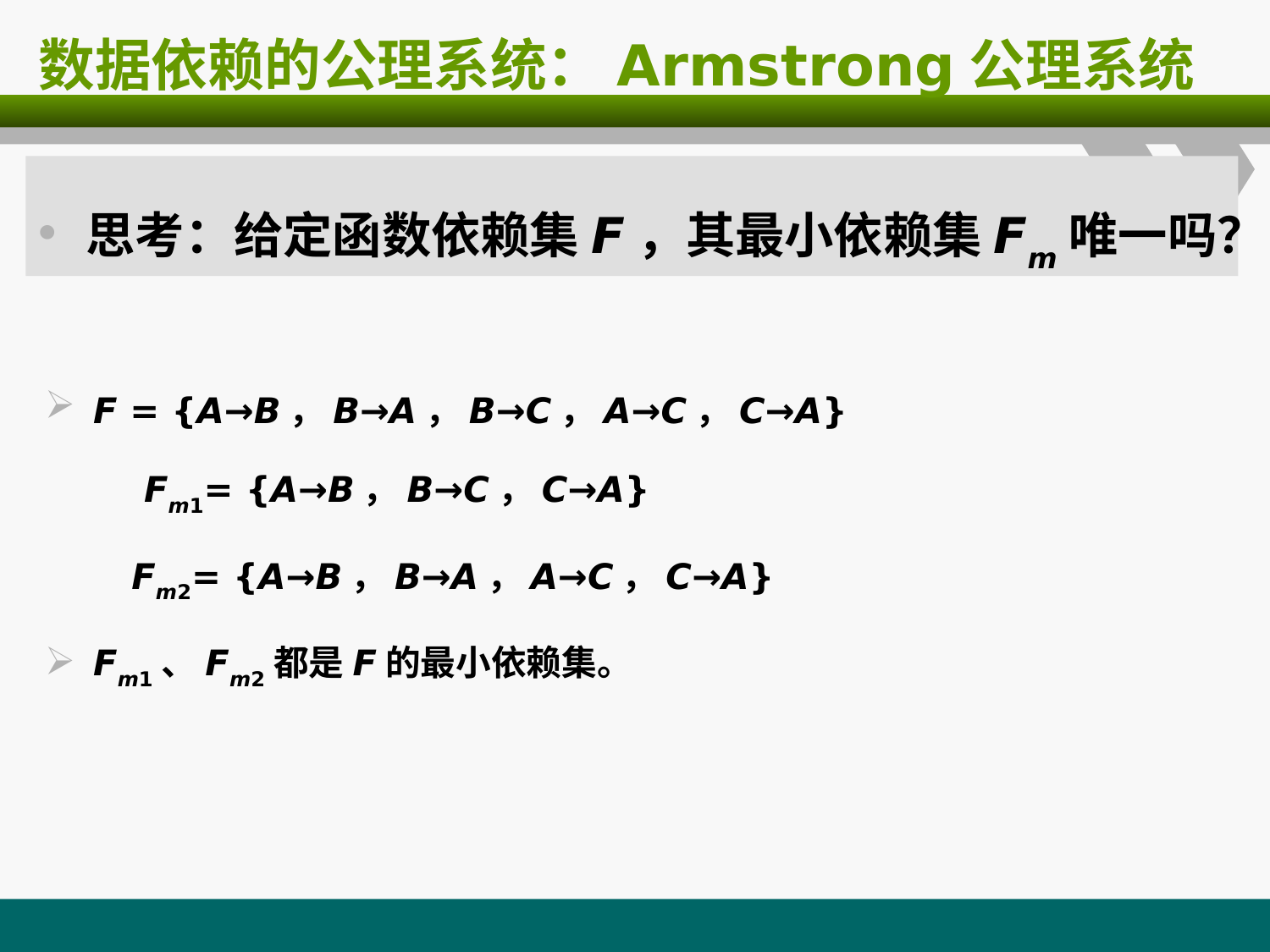

# 数据依赖的公理系统：Armstrong公理系统
思考：给定函数依赖集F，其最小依赖集Fm唯一吗？
F = {A→B，B→A，B→C，A→C，C→A}
        Fm1= {A→B，B→C，C→A}
       Fm2= {A→B，B→A，A→C，C→A}
Fm1、Fm2都是F的最小依赖集。